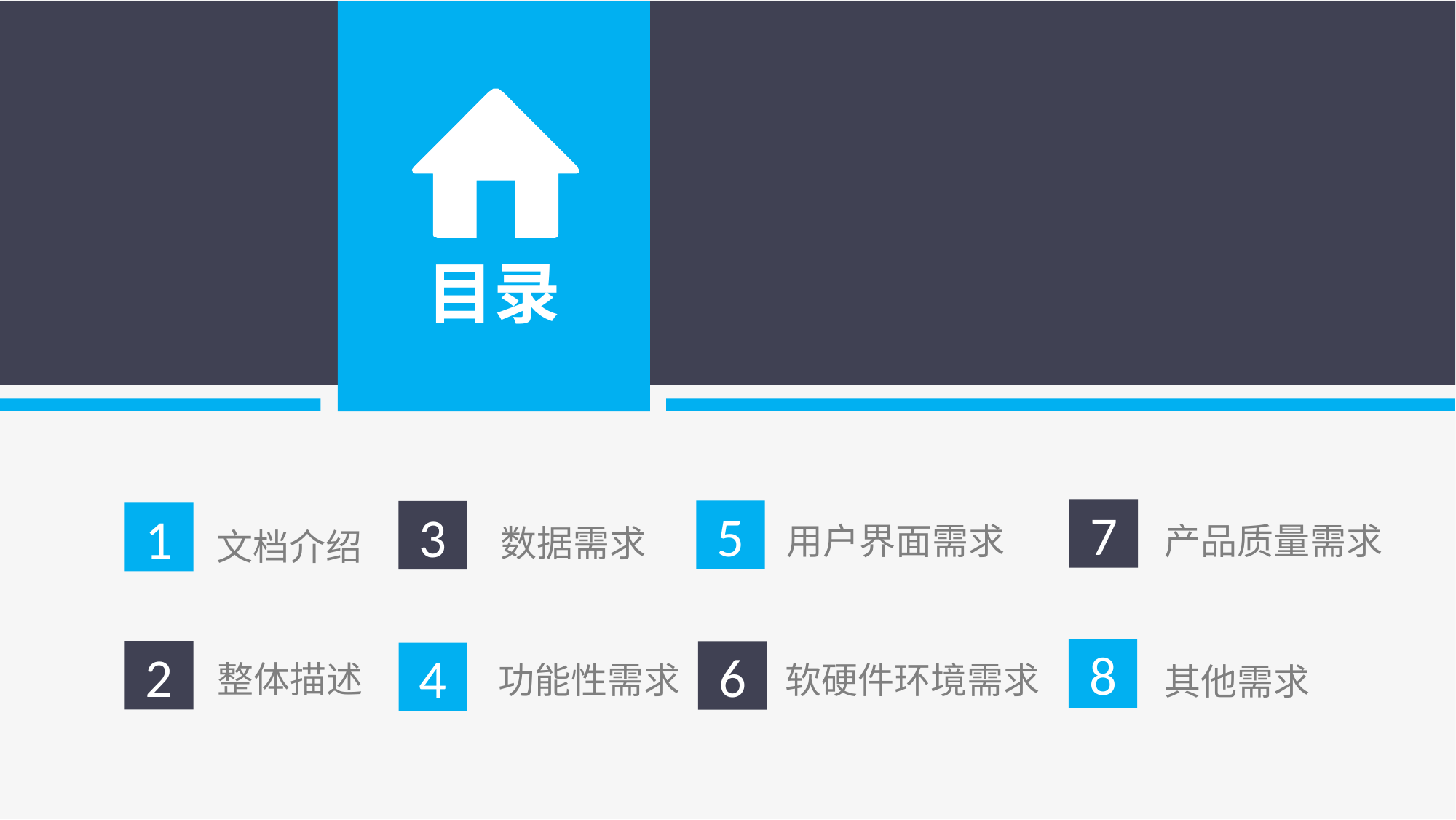

目录
用户界面需求

产品质量需求

数据需求

文档介绍

7
5
3
1
整体描述

软硬件环境需求

功能性需求

其他需求

8
2
6
4